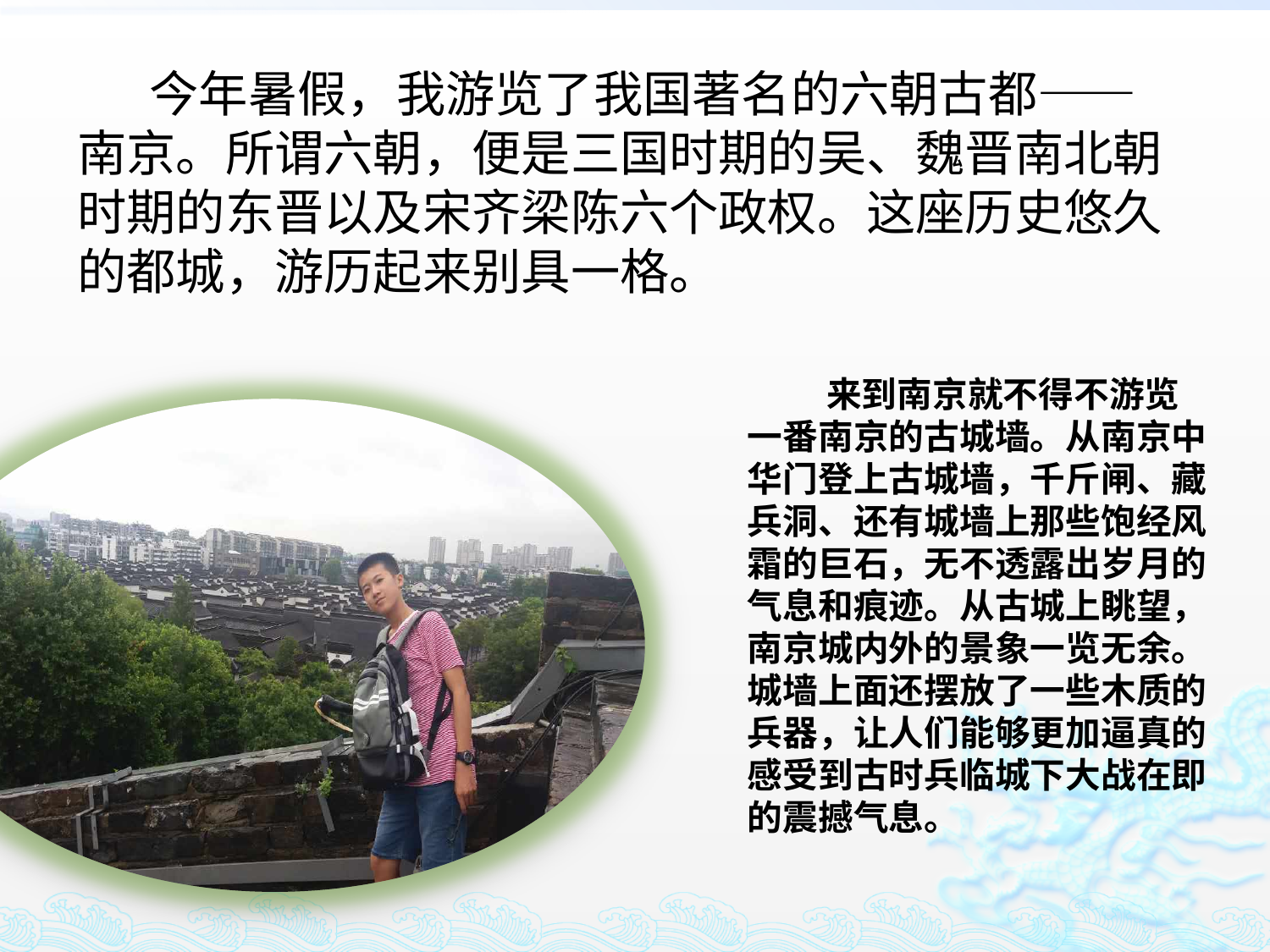

今年暑假，我游览了我国著名的六朝古都——南京。所谓六朝，便是三国时期的吴、魏晋南北朝时期的东晋以及宋齐梁陈六个政权。这座历史悠久的都城，游历起来别具一格。
         来到南京就不得不游览一番南京的古城墙。从南京中华门登上古城墙，千斤闸、藏兵洞、还有城墙上那些饱经风霜的巨石，无不透露出岁月的气息和痕迹。从古城上眺望，南京城内外的景象一览无余。城墙上面还摆放了一些木质的兵器，让人们能够更加逼真的感受到古时兵临城下大战在即的震撼气息。